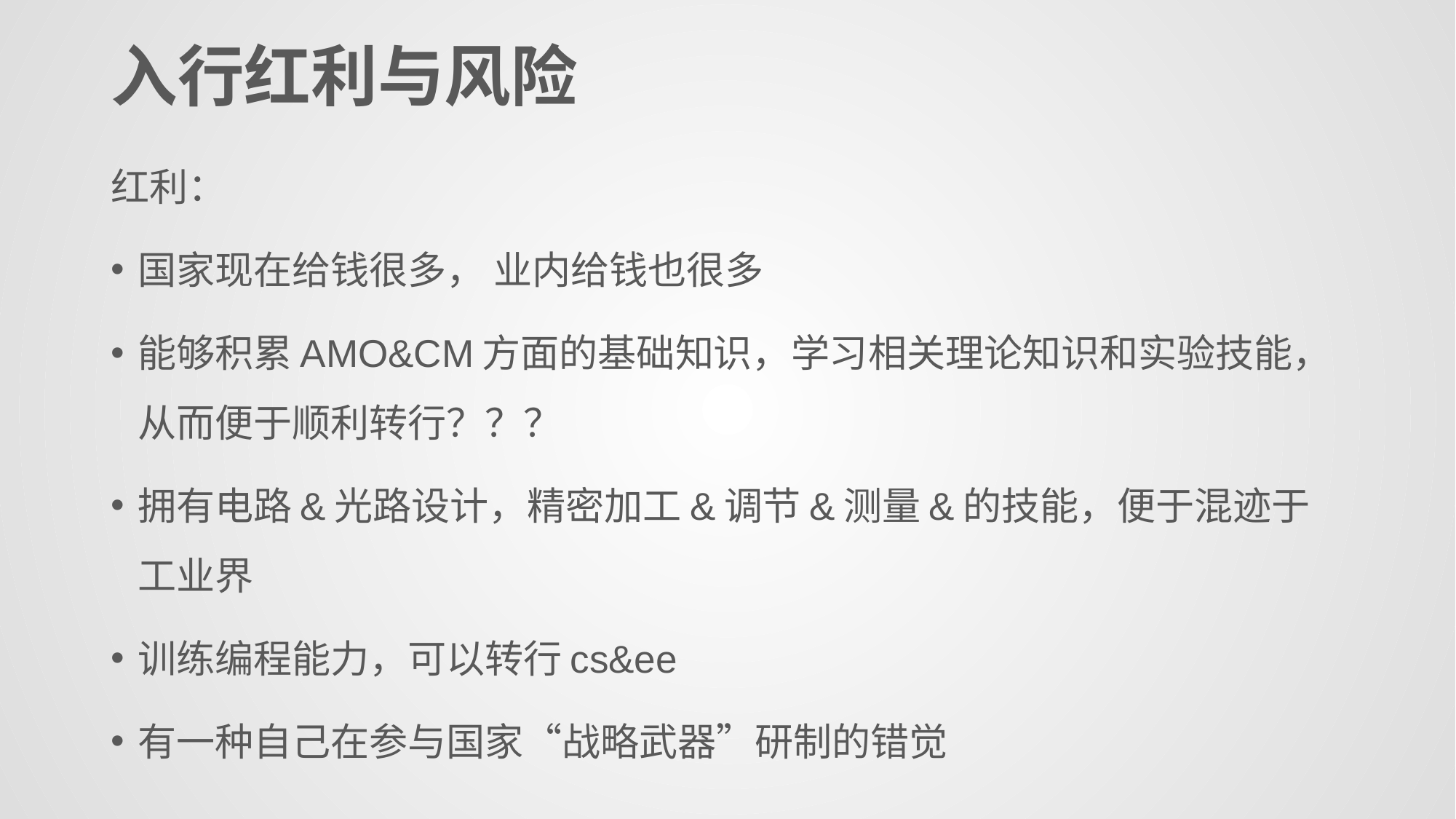

# 入行红利与风险
红利：
国家现在给钱很多， 业内给钱也很多
能够积累AMO&CM方面的基础知识，学习相关理论知识和实验技能，从而便于顺利转行？？？
拥有电路&光路设计，精密加工&调节&测量&的技能，便于混迹于工业界
训练编程能力，可以转行cs&ee
有一种自己在参与国家“战略武器”研制的错觉